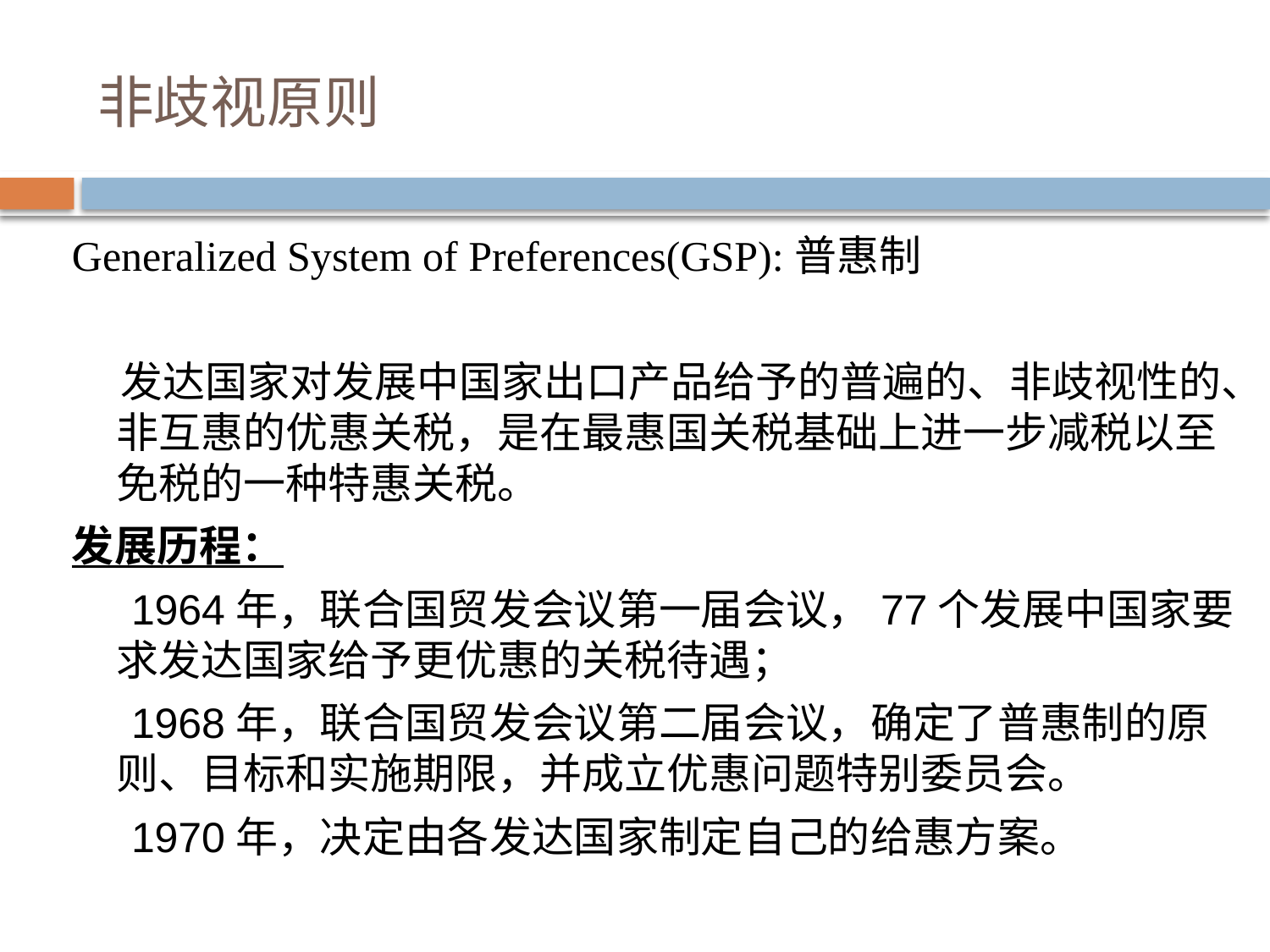

# 非歧视原则
Generalized System of Preferences(GSP):普惠制

    发达国家对发展中国家出口产品给予的普遍的、非歧视性的、非互惠的优惠关税，是在最惠国关税基础上进一步减税以至免税的一种特惠关税。
发展历程：
     1964年，联合国贸发会议第一届会议，77个发展中国家要求发达国家给予更优惠的关税待遇；
     1968年，联合国贸发会议第二届会议，确定了普惠制的原则、目标和实施期限，并成立优惠问题特别委员会。
     1970年，决定由各发达国家制定自己的给惠方案。